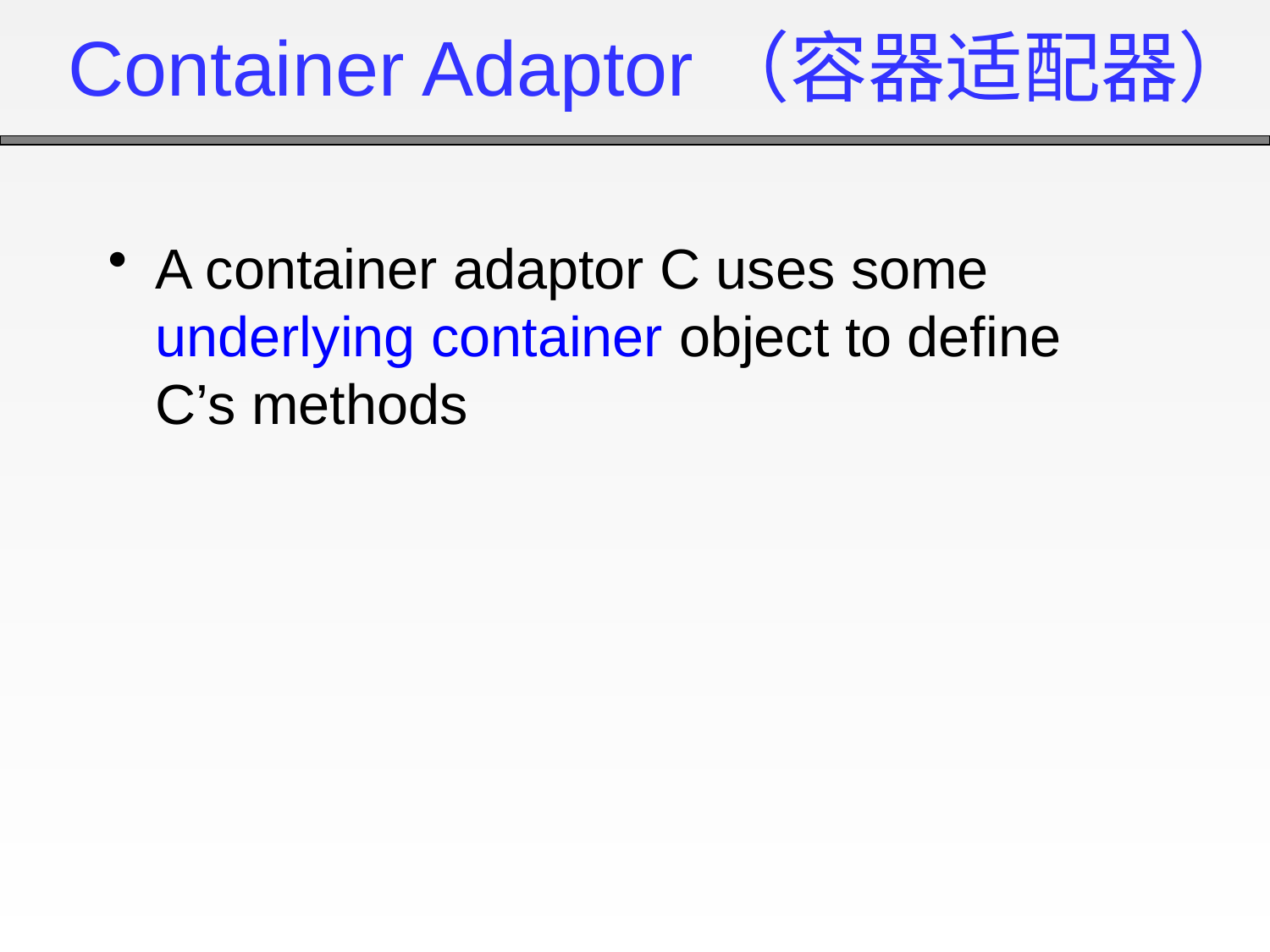

# Container Adaptor（容器适配器）
A container adaptor C uses some underlying container object to define C’s methods
5